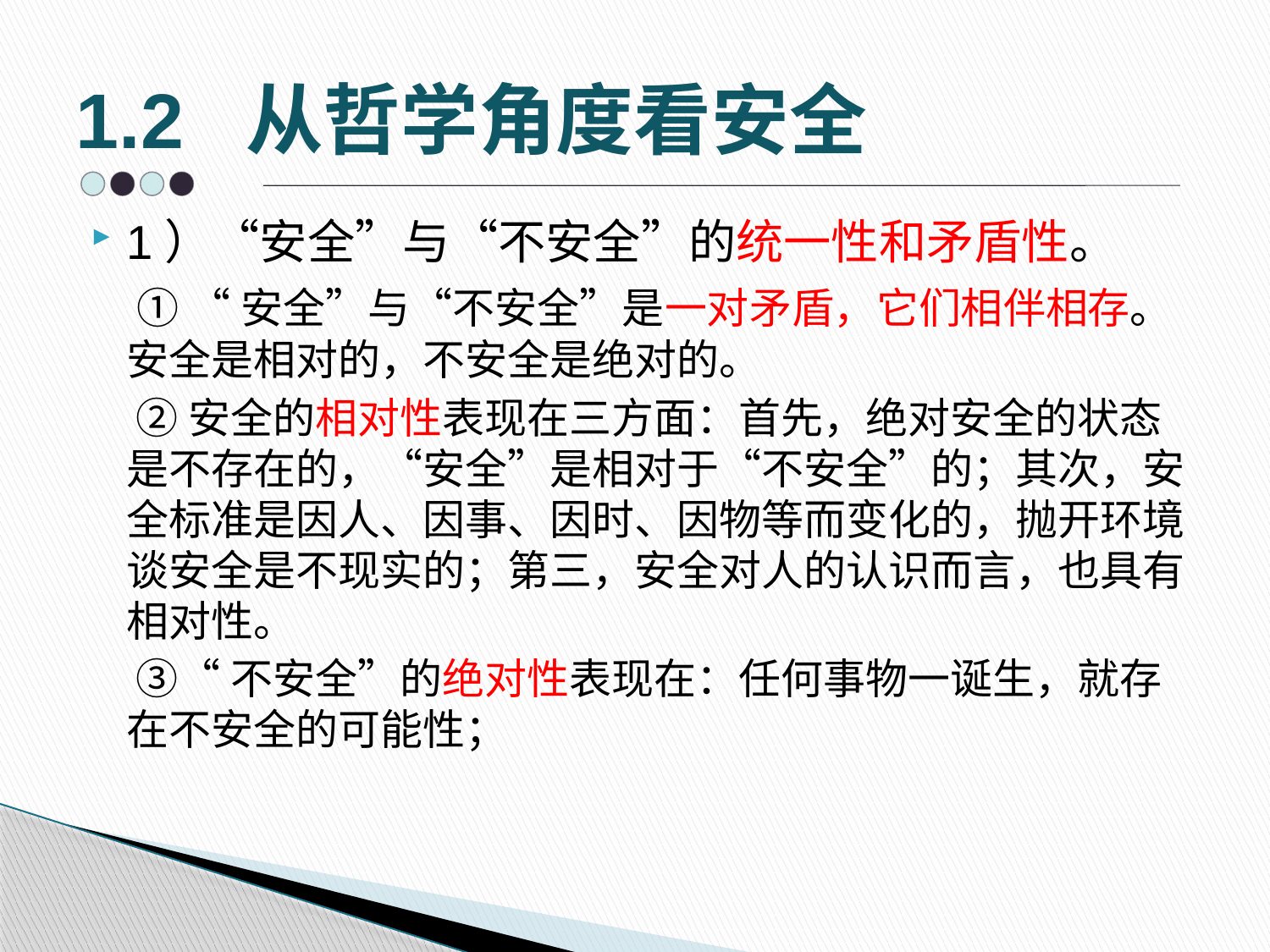

# 1.2  从哲学角度看安全

1）“安全”与“不安全”的统一性和矛盾性。
 ① “安全”与“不安全”是一对矛盾，它们相伴相存。安全是相对的，不安全是绝对的。
 ②安全的相对性表现在三方面：首先，绝对安全的状态是不存在的，“安全”是相对于“不安全”的；其次，安全标准是因人、因事、因时、因物等而变化的，抛开环境谈安全是不现实的；第三，安全对人的认识而言，也具有相对性。
 ③“不安全”的绝对性表现在：任何事物一诞生，就存在不安全的可能性；